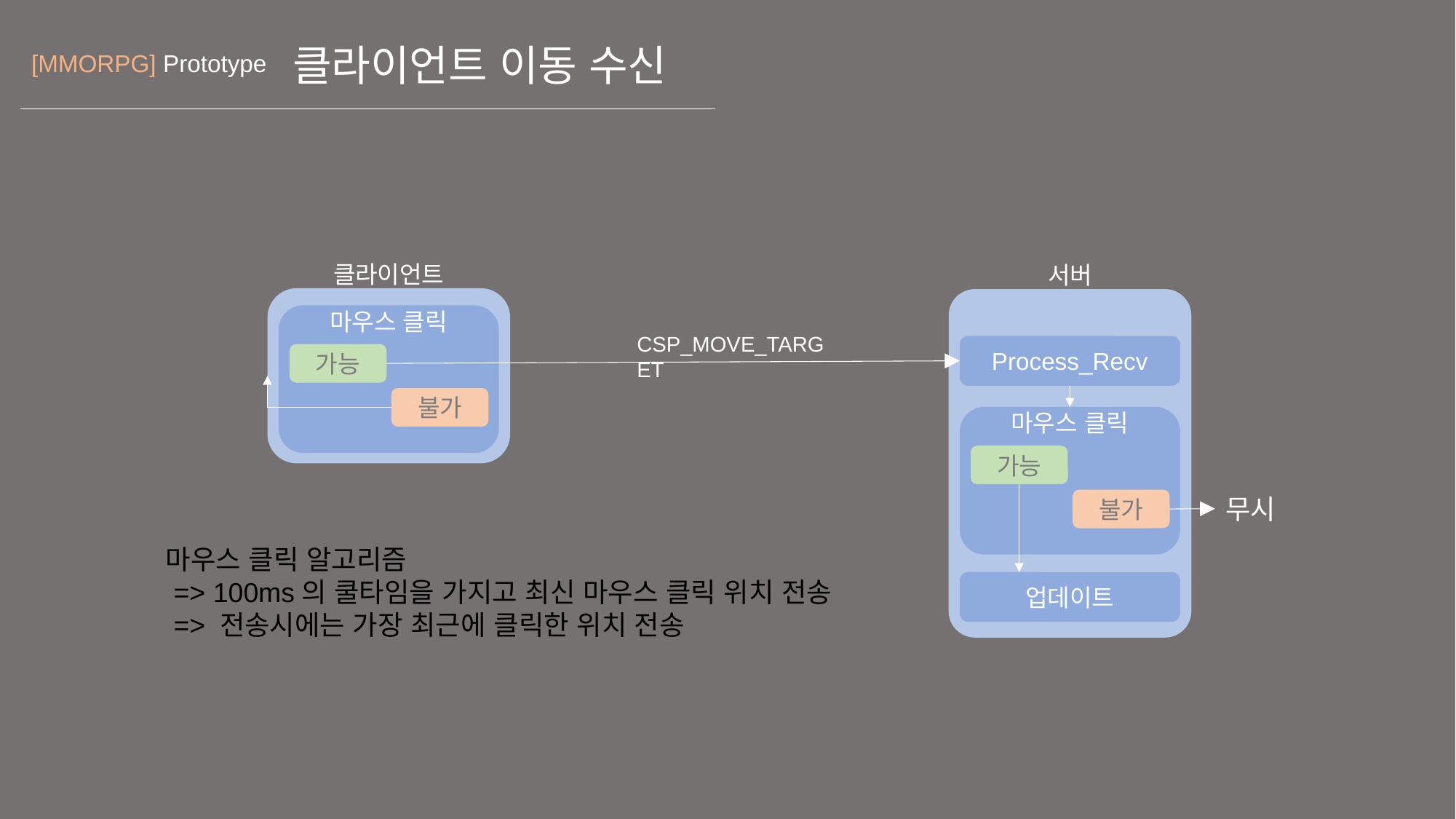

# 클라이언트 이동 수신
[MMORPG] Prototype
클라이언트

서버

마우스 클릭

CSP_MOVE_TARGET
Process_Recv
가능
불가
마우스 클릭

가능
무시
불가
마우스 클릭 알고리즘
 => 100ms의 쿨타임을 가지고 최신 마우스 클릭 위치 전송
 => 전송시에는 가장 최근에 클릭한 위치 전송
업데이트